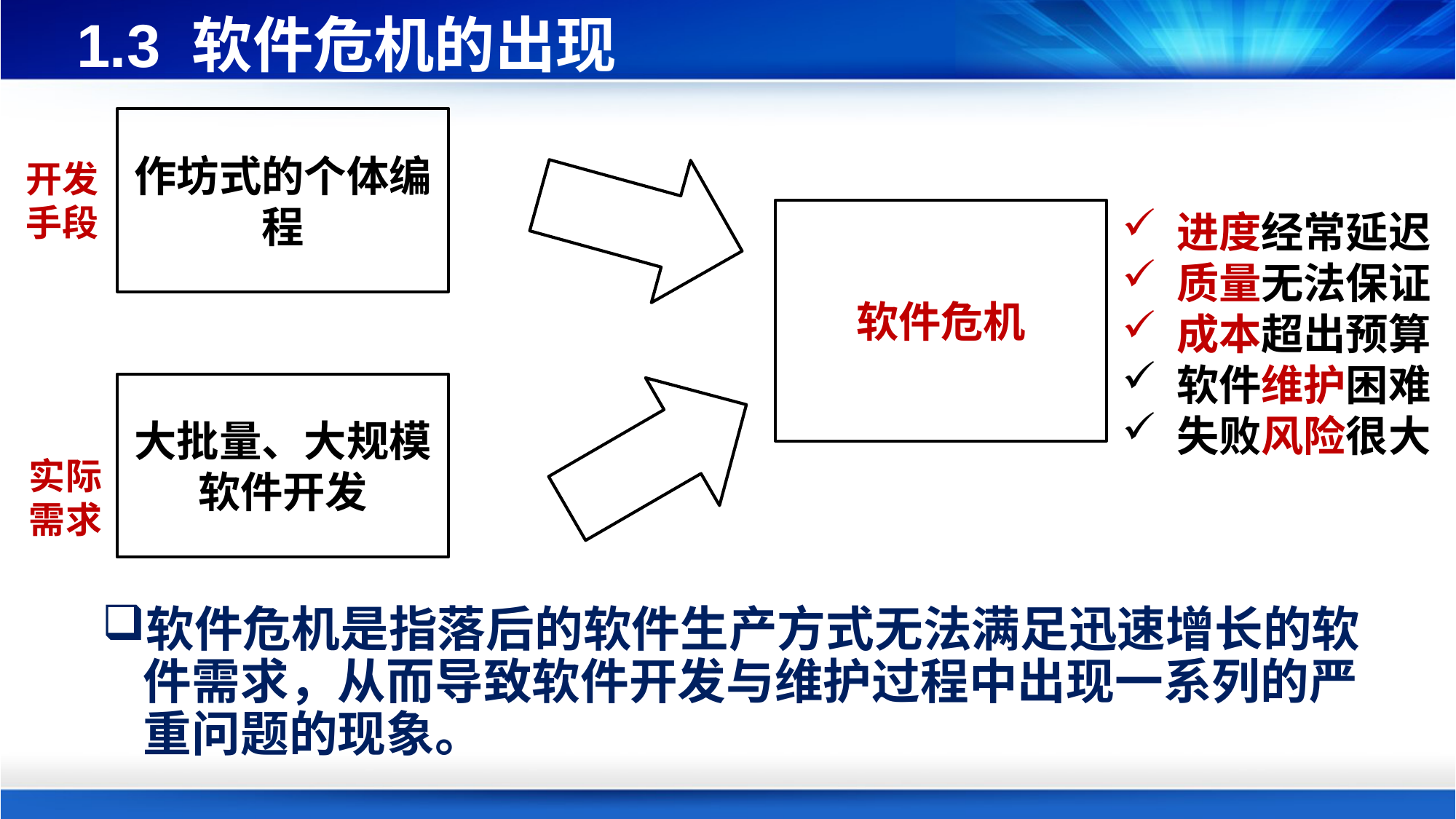

# 1.3 软件危机的出现
作坊式的个体编程

开发
手段
软件危机
进度经常延迟
质量无法保证
成本超出预算
软件维护困难
失败风险很大
大批量、大规模软件开发

实际
需求
软件危机是指落后的软件生产方式无法满足迅速增长的软件需求，从而导致软件开发与维护过程中出现一系列的严重问题的现象。